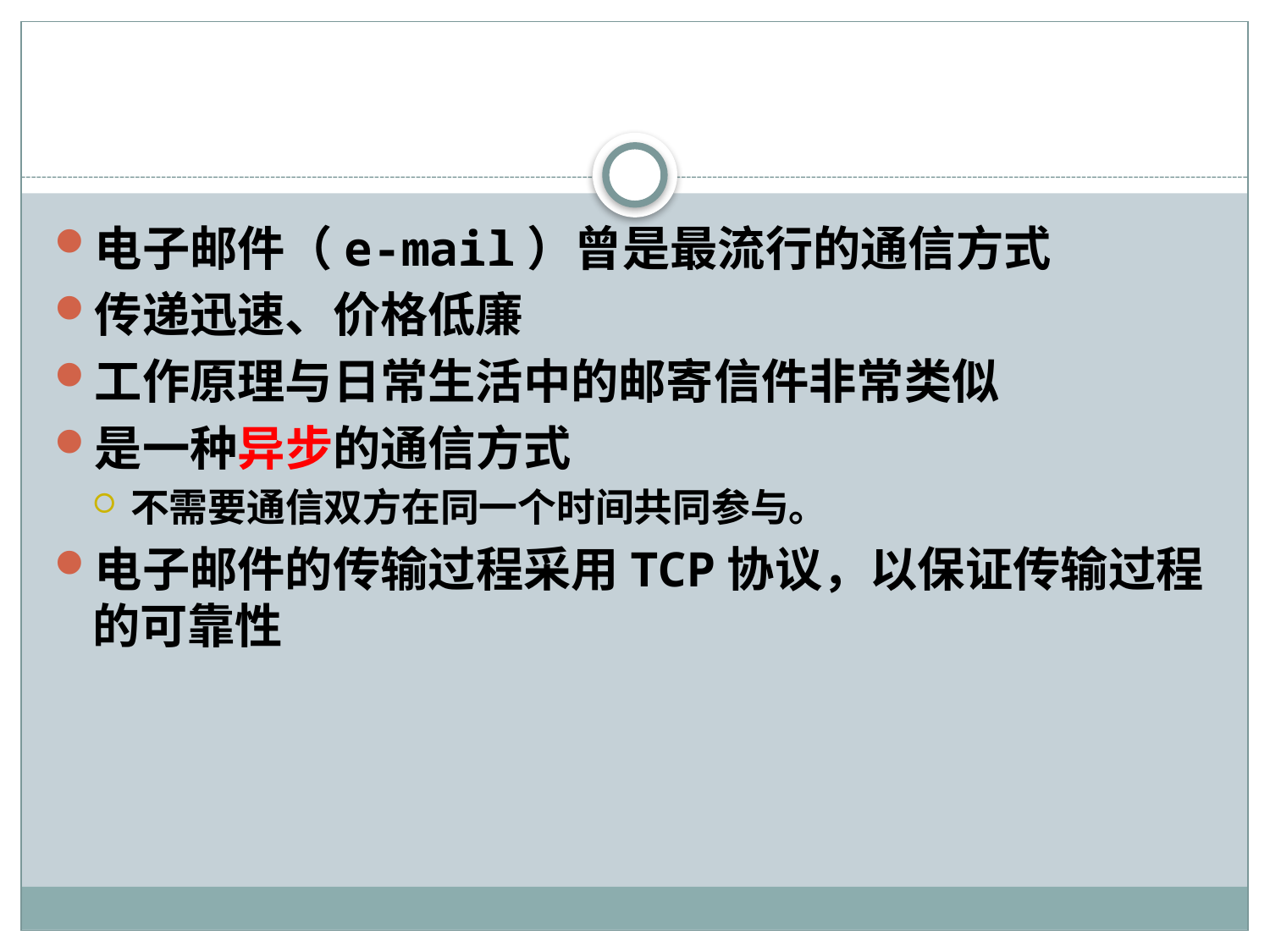

#
电子邮件（e-mail）曾是最流行的通信方式
传递迅速、价格低廉
工作原理与日常生活中的邮寄信件非常类似
是一种异步的通信方式
不需要通信双方在同一个时间共同参与。
电子邮件的传输过程采用TCP协议，以保证传输过程的可靠性